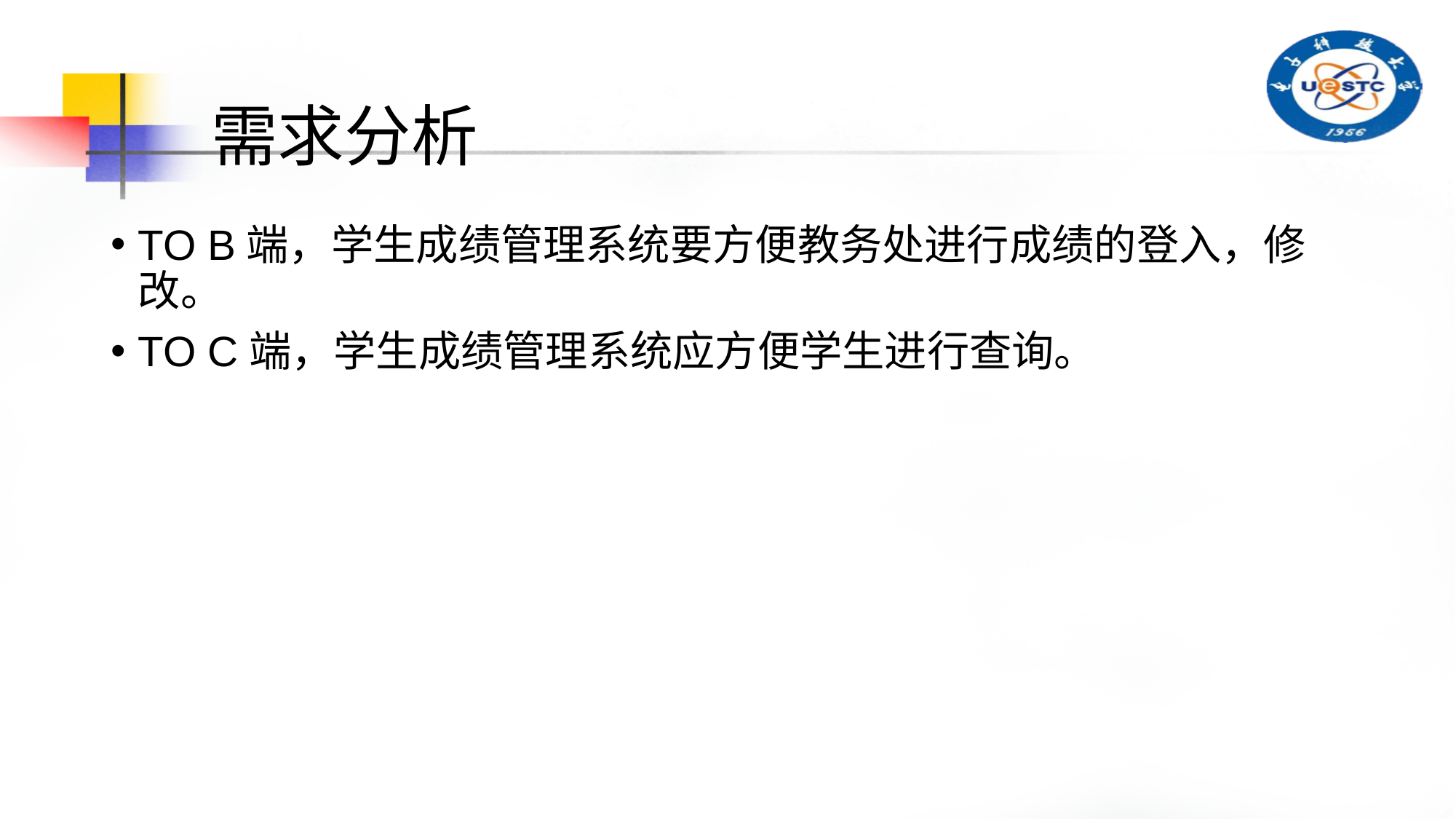

# 需求分析
TO B端，学生成绩管理系统要方便教务处进行成绩的登入，修改。
TO C端，学生成绩管理系统应方便学生进行查询。